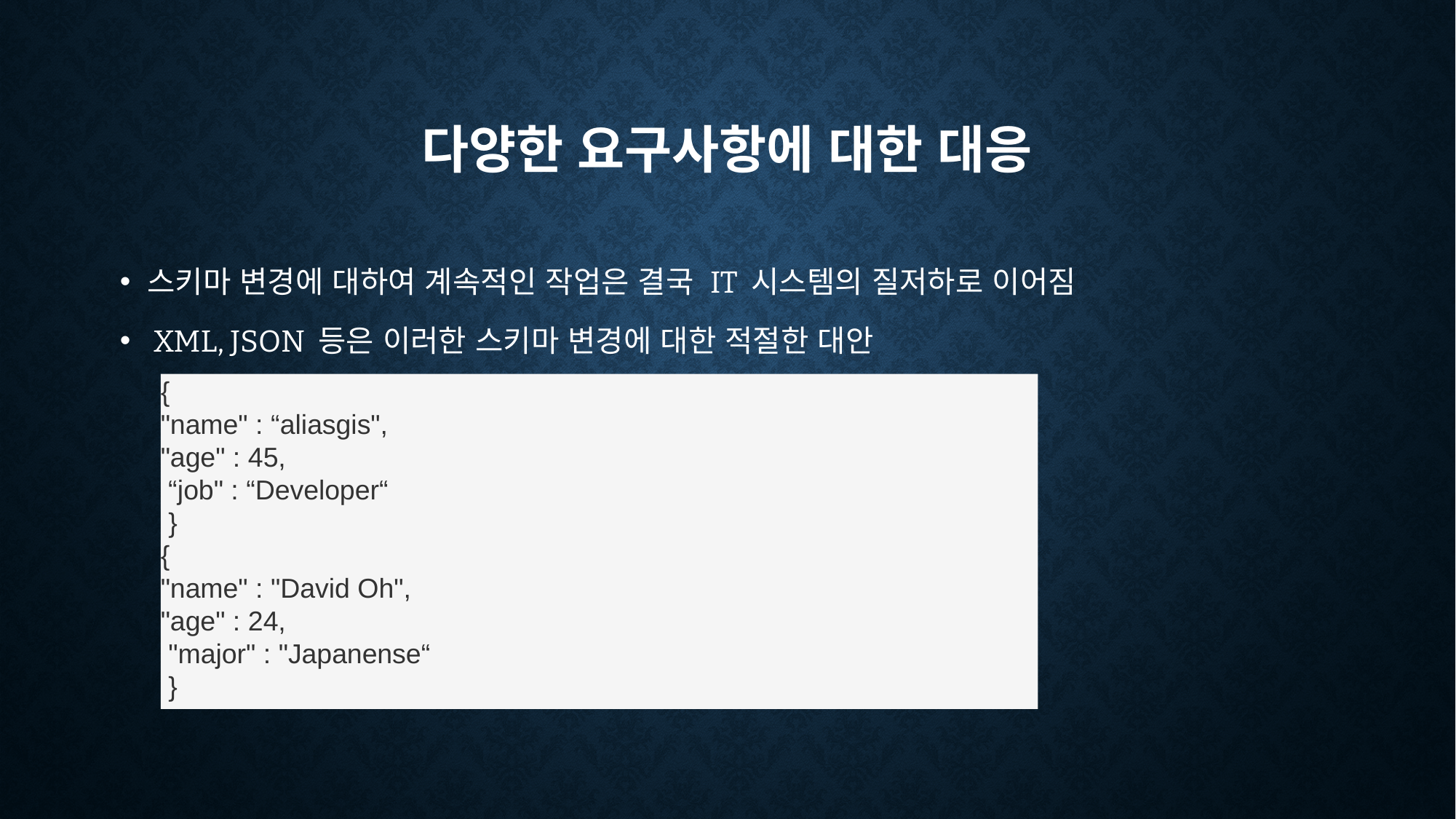

# 다양한 요구사항에 대한 대응
스키마 변경에 대하여 계속적인 작업은 결국 IT 시스템의 질저하로 이어짐
 XML, JSON 등은 이러한 스키마 변경에 대한 적절한 대안
{
"name" : “aliasgis",
"age" : 45,
 “job" : “Developer“
 }
{
"name" : "David Oh",
"age" : 24,
 "major" : "Japanense“
 }